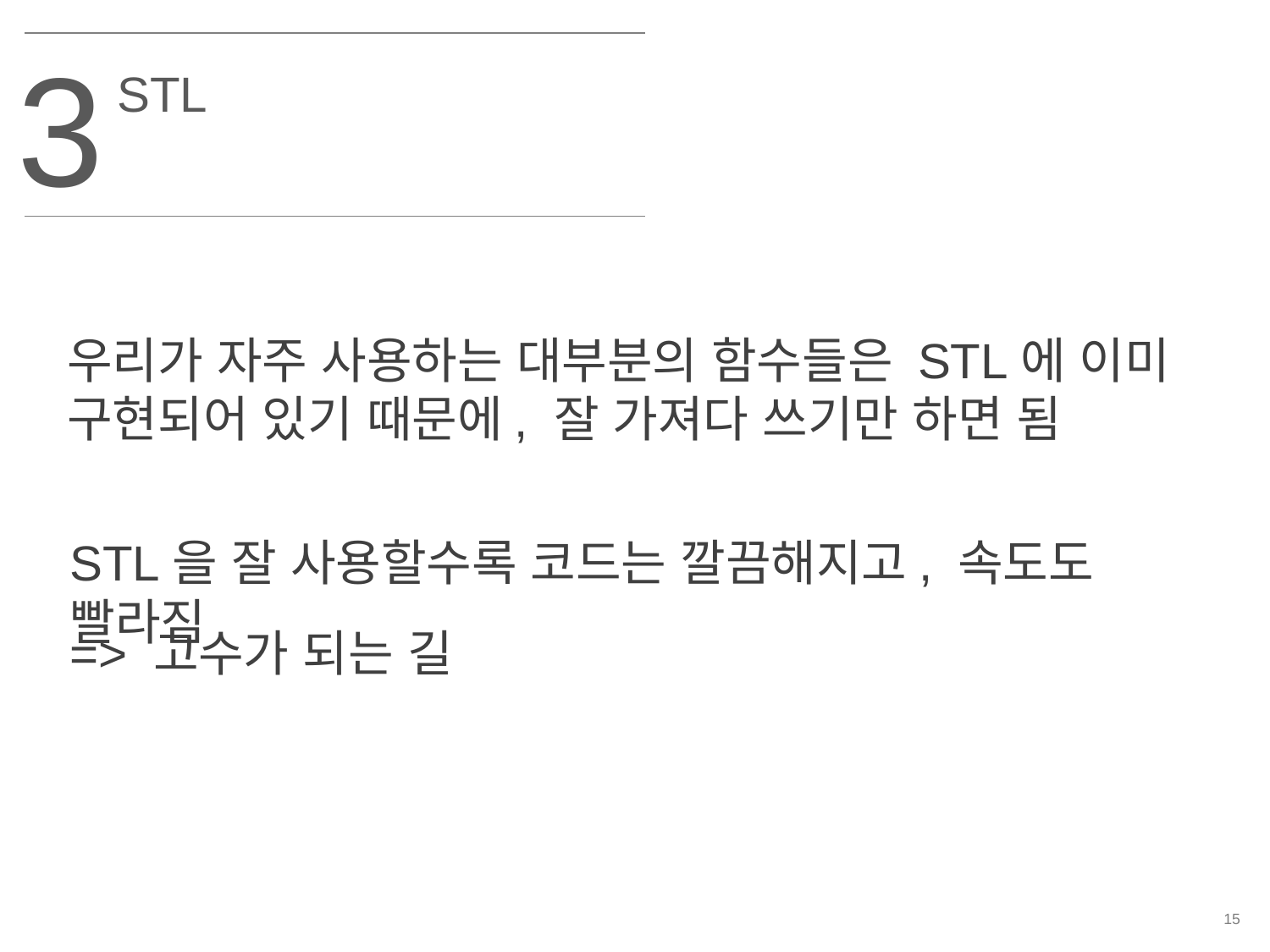

3
STL
우리가 자주 사용하는 대부분의 함수들은 STL에 이미 구현되어 있기 때문에, 잘 가져다 쓰기만 하면 됨
STL을 잘 사용할수록 코드는 깔끔해지고, 속도도 빨라짐
=> 고수가 되는 길